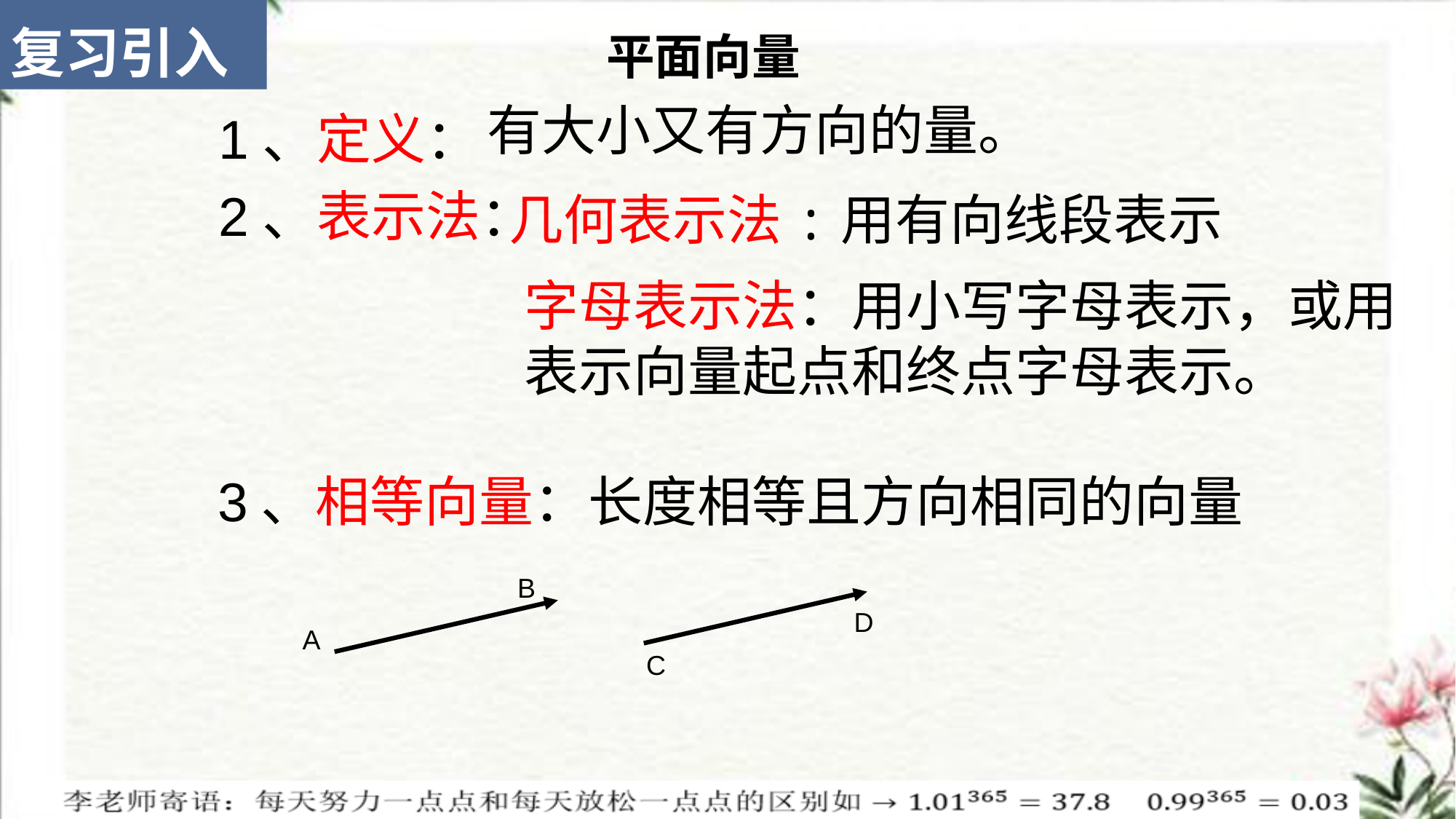

复习引入
平面向量
有大小又有方向的量。
1、定义：
2、表示法：
几何表示法:用有向线段表示
字母表示法：用小写字母表示，或用
表示向量起点和终点字母表示。
3、相等向量：长度相等且方向相同的向量
B
D
A
C